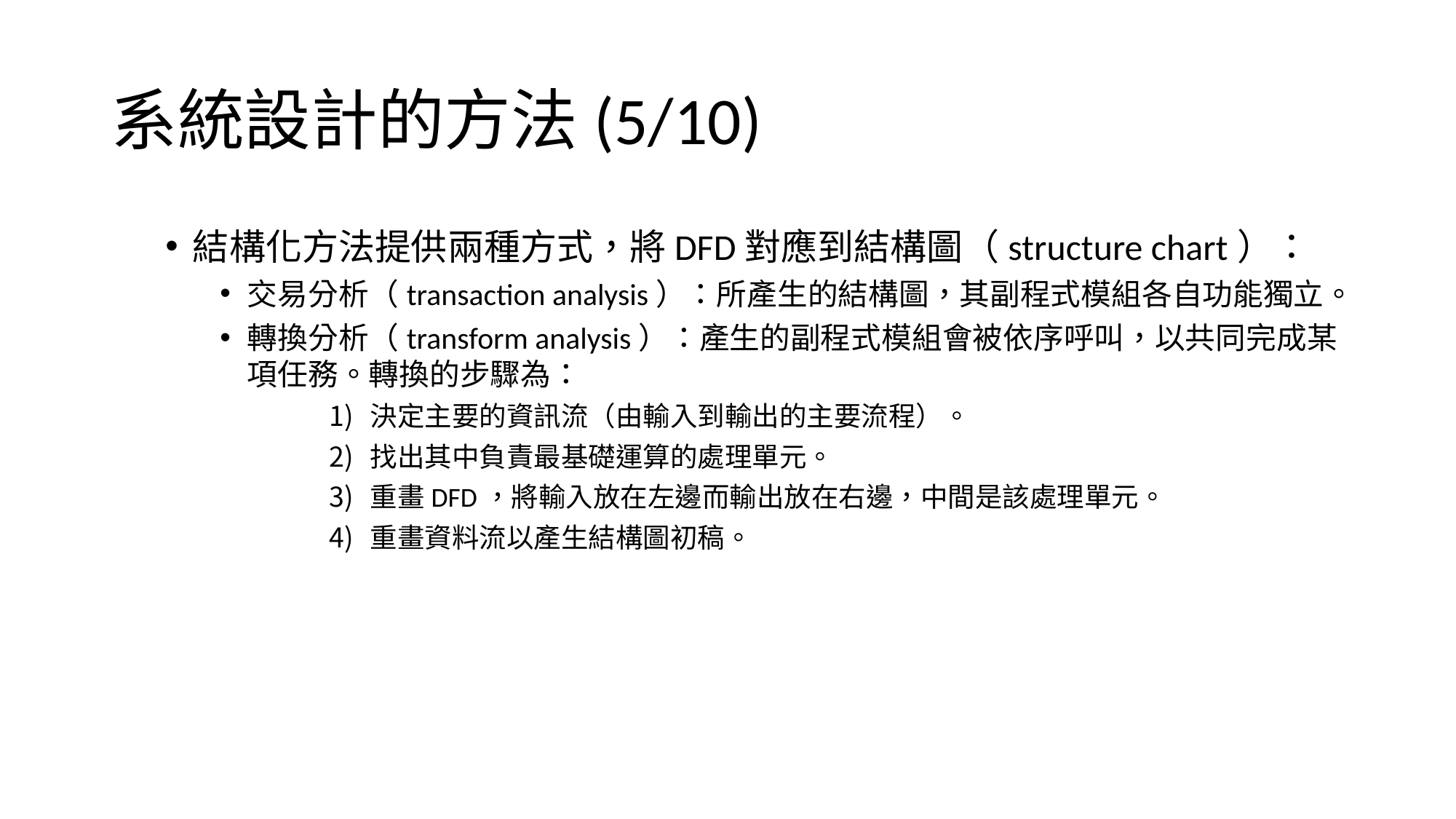

系統設計的方法(5/10)
結構化方法提供兩種方式，將DFD對應到結構圖（structure chart）：
交易分析（transaction analysis）：所產生的結構圖，其副程式模組各自功能獨立。
轉換分析（transform analysis）：產生的副程式模組會被依序呼叫，以共同完成某項任務。轉換的步驟為：
決定主要的資訊流（由輸入到輸出的主要流程）。
找出其中負責最基礎運算的處理單元。
重畫DFD，將輸入放在左邊而輸出放在右邊，中間是該處理單元。
重畫資料流以產生結構圖初稿。